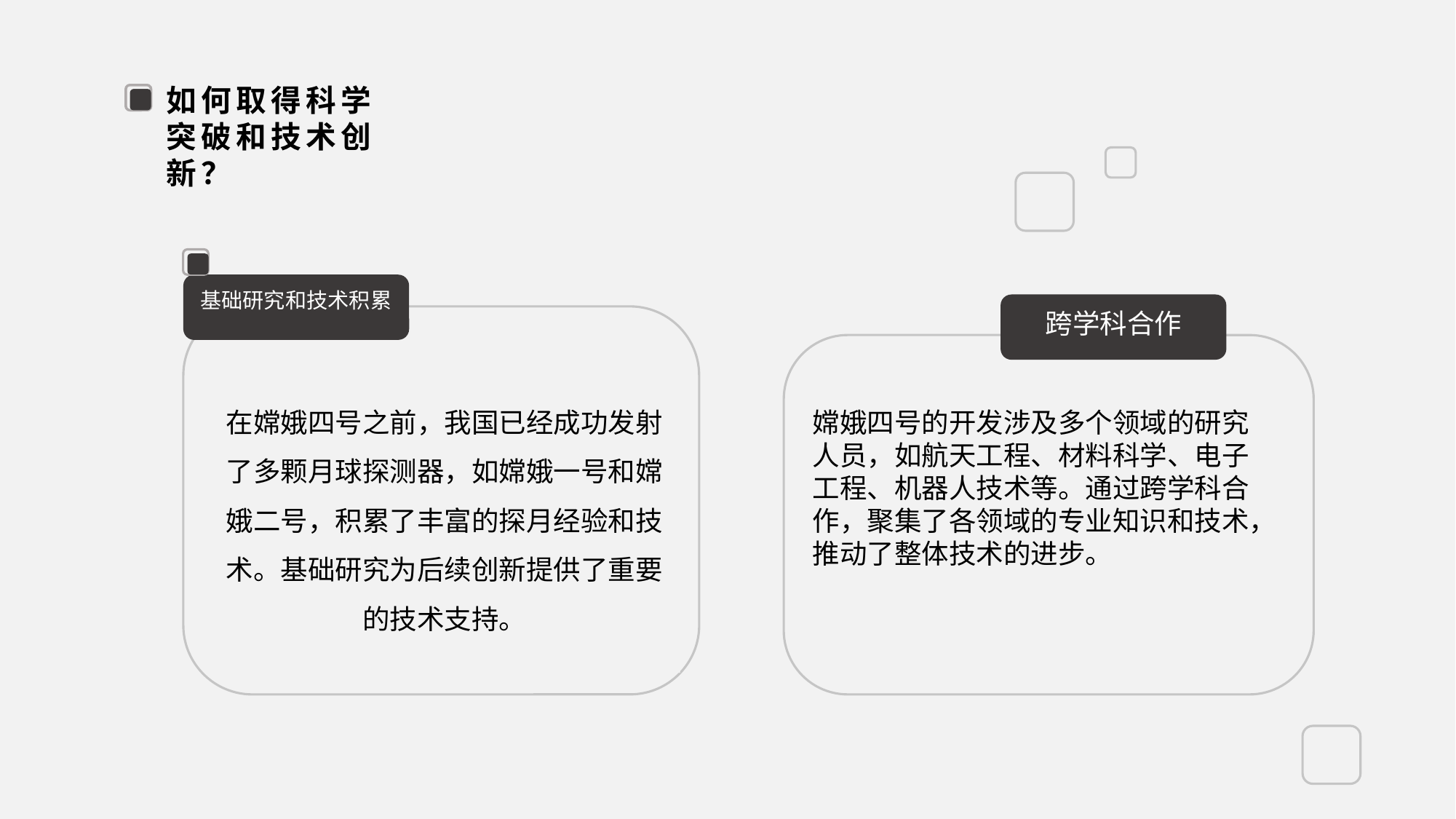

如何取得科学突破和技术创新？

基础研究和技术积累

跨学科合作

在嫦娥四号之前，我国已经成功发射了多颗月球探测器，如嫦娥一号和嫦娥二号，积累了丰富的探月经验和技术。基础研究为后续创新提供了重要的技术支持。

嫦娥四号的开发涉及多个领域的研究人员，如航天工程、材料科学、电子工程、机器人技术等。通过跨学科合作，聚集了各领域的专业知识和技术，推动了整体技术的进步。